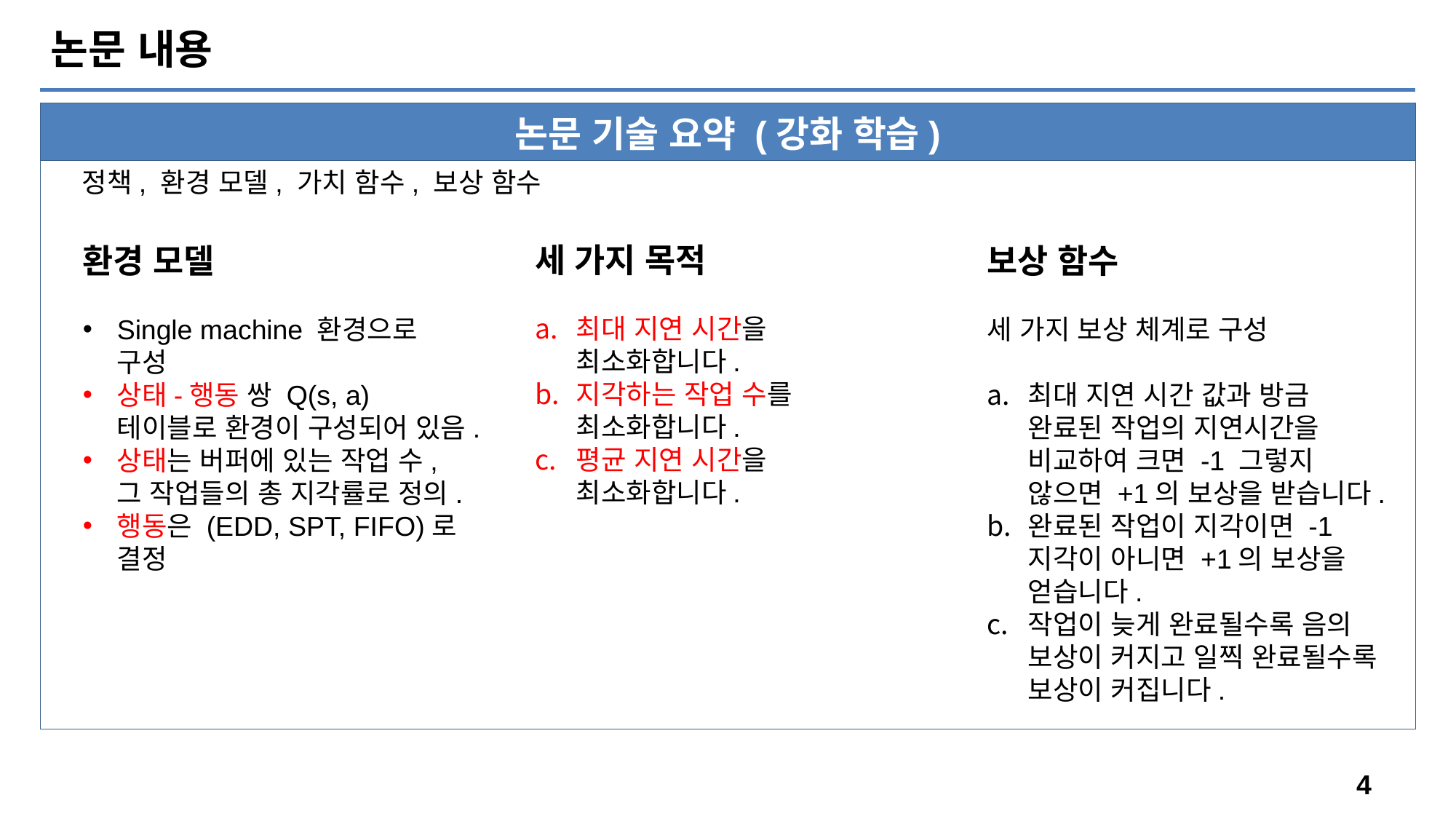

논문 내용
논문 기술 요약 (강화 학습)
    정책, 환경 모델, 가치 함수, 보상 함수
세 가지 목적

최대 지연 시간을 최소화합니다.
지각하는 작업 수를 최소화합니다.
평균 지연 시간을 최소화합니다.

환경 모델

Single machine 환경으로 구성
상태-행동 쌍 Q(s, a) 테이블로 환경이 구성되어 있음.
상태는 버퍼에 있는 작업 수, 그 작업들의 총 지각률로 정의.
행동은 (EDD, SPT, FIFO)로 결정
보상 함수

세 가지 보상 체계로 구성

최대 지연 시간 값과 방금 완료된 작업의 지연시간을 비교하여 크면 -1 그렇지 않으면 +1의 보상을 받습니다.
완료된 작업이 지각이면 -1 지각이 아니면 +1의 보상을 얻습니다.
작업이 늦게 완료될수록 음의 보상이 커지고 일찍 완료될수록 보상이 커집니다.
4